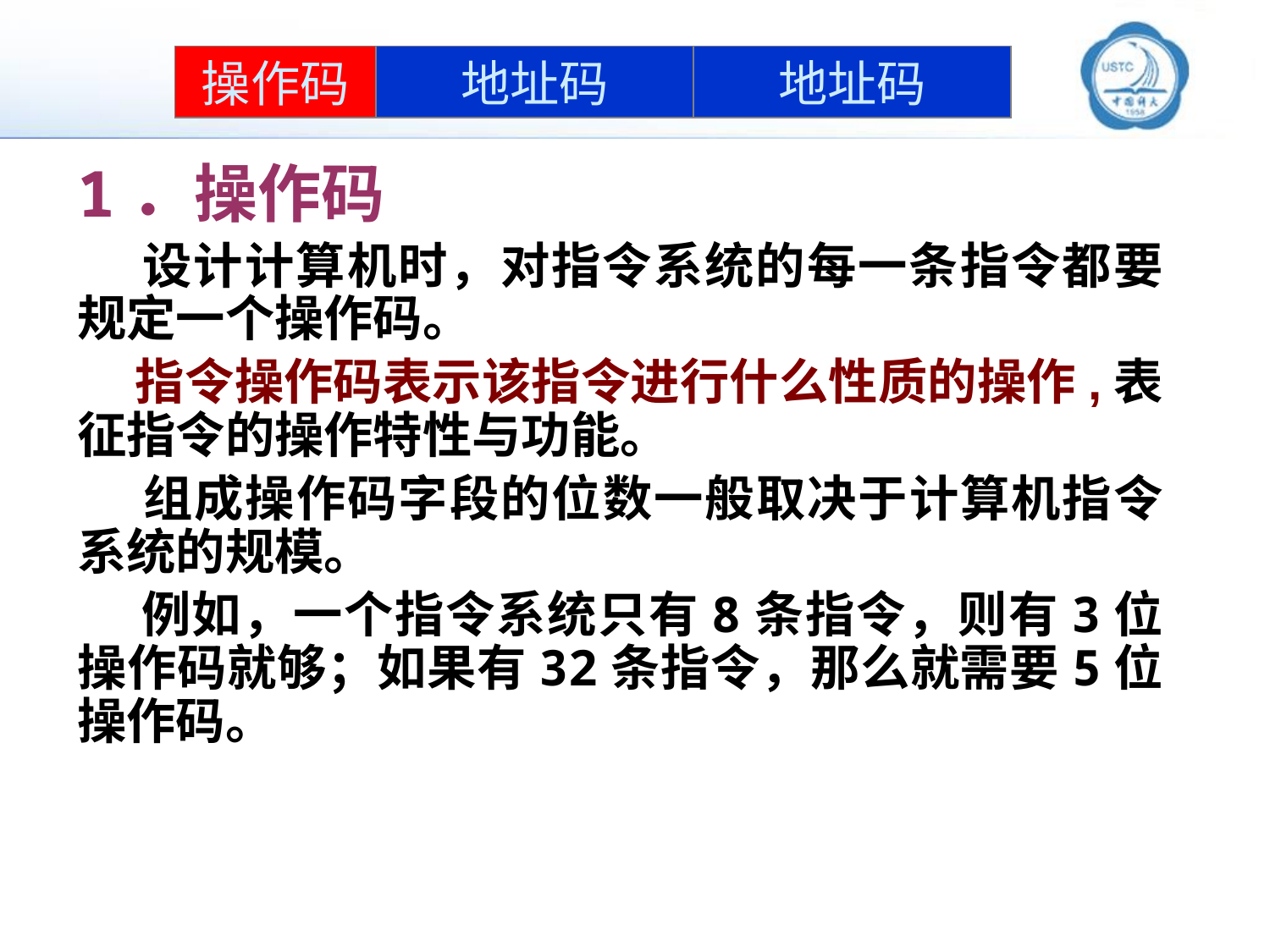

操作码
地址码
地址码
1．操作码
    设计计算机时，对指令系统的每一条指令都要规定一个操作码。
    指令操作码表示该指令进行什么性质的操作,表征指令的操作特性与功能。
    组成操作码字段的位数一般取决于计算机指令系统的规模。
    例如，一个指令系统只有8条指令，则有3位操作码就够；如果有32条指令，那么就需要5位操作码。